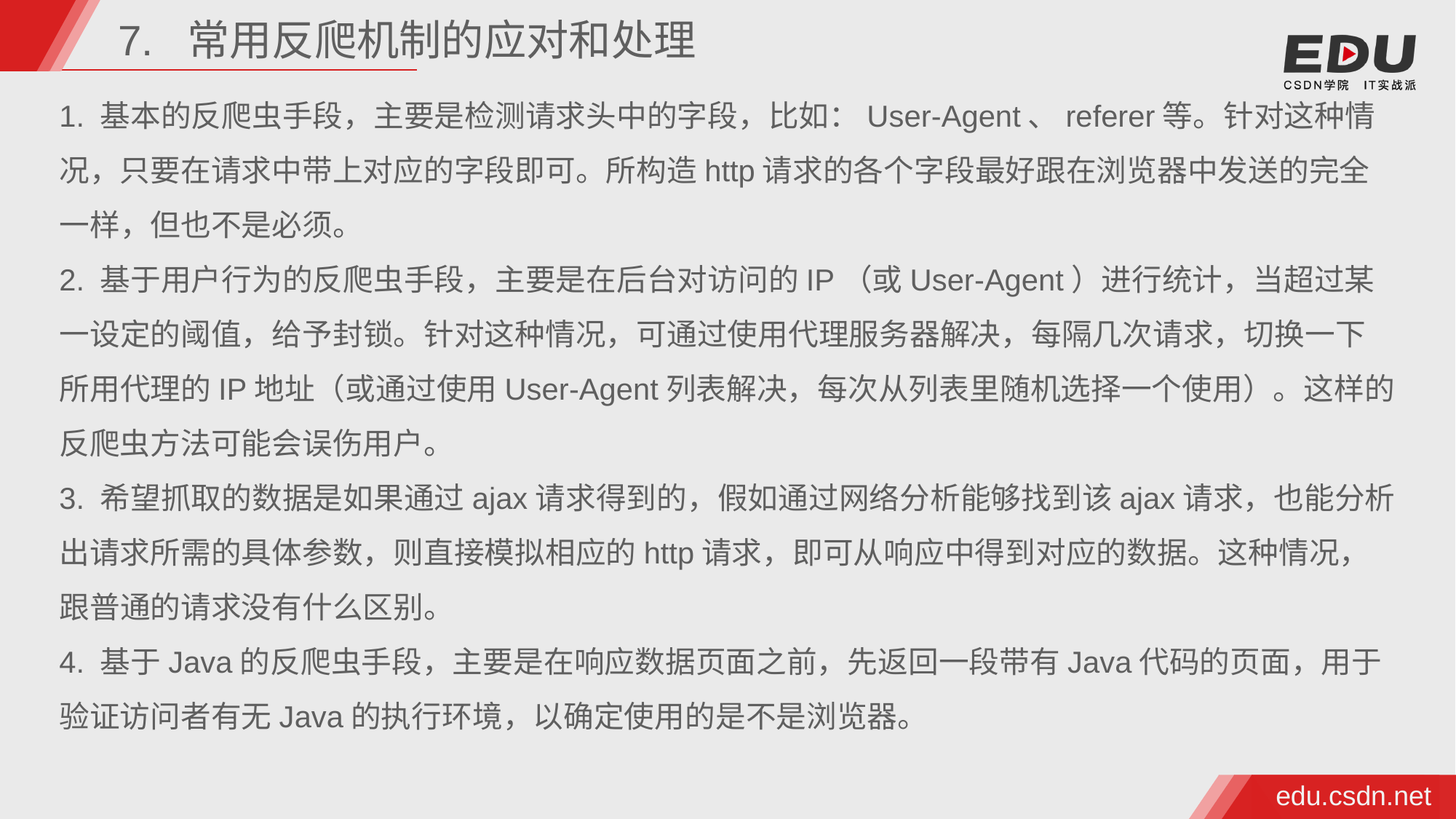

7.  常用反爬机制的应对和处理

1. 基本的反爬虫手段，主要是检测请求头中的字段，比如：User-Agent、referer等。针对这种情况，只要在请求中带上对应的字段即可。所构造http请求的各个字段最好跟在浏览器中发送的完全一样，但也不是必须。
2. 基于用户行为的反爬虫手段，主要是在后台对访问的IP（或User-Agent）进行统计，当超过某一设定的阈值，给予封锁。针对这种情况，可通过使用代理服务器解决，每隔几次请求，切换一下所用代理的IP地址（或通过使用User-Agent列表解决，每次从列表里随机选择一个使用）。这样的反爬虫方法可能会误伤用户。
3. 希望抓取的数据是如果通过ajax请求得到的，假如通过网络分析能够找到该ajax请求，也能分析出请求所需的具体参数，则直接模拟相应的http请求，即可从响应中得到对应的数据。这种情况，跟普通的请求没有什么区别。
4. 基于Java的反爬虫手段，主要是在响应数据页面之前，先返回一段带有Java代码的页面，用于验证访问者有无Java的执行环境，以确定使用的是不是浏览器。